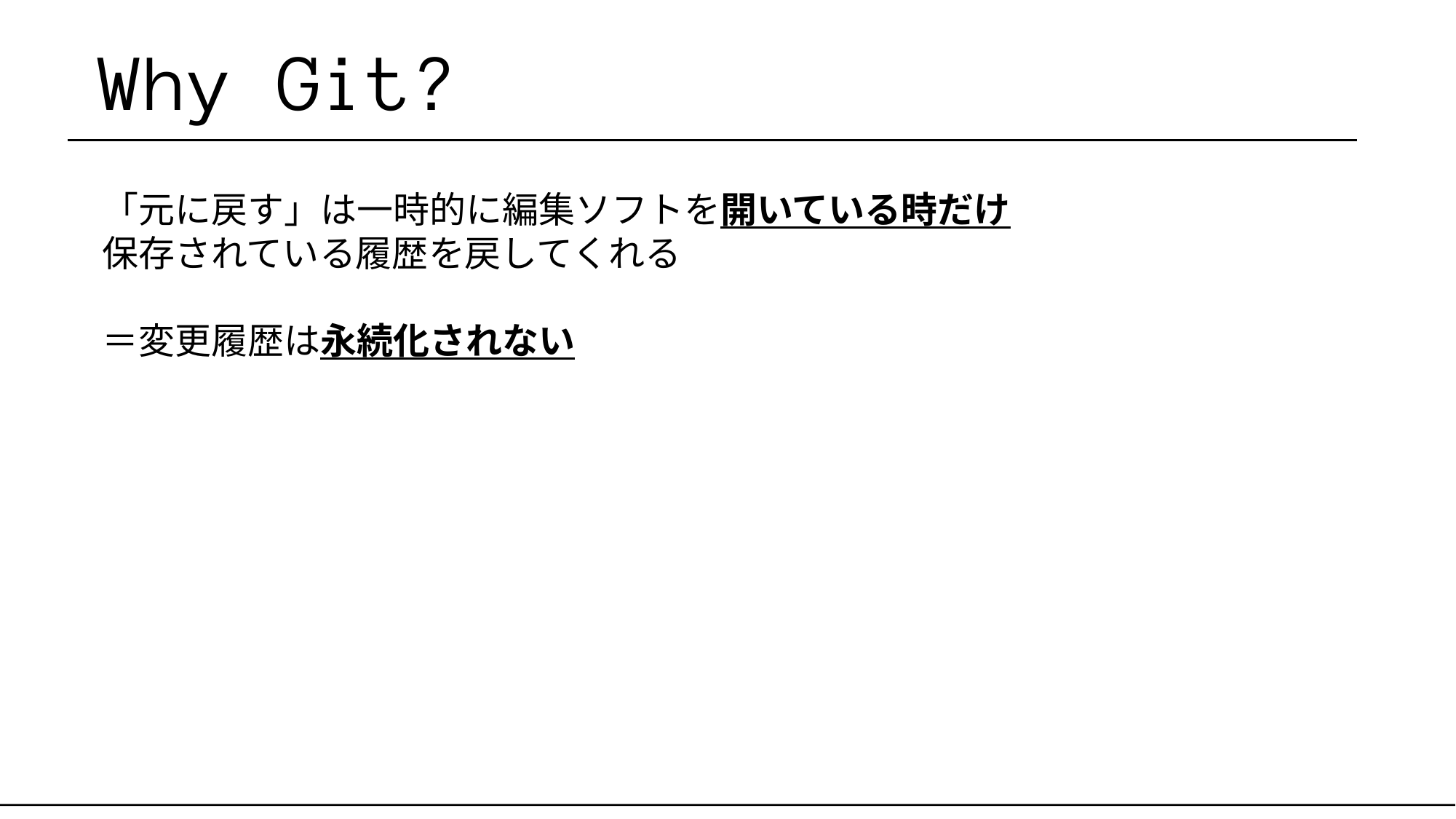

Why Git?

「元に戻す」は一時的に編集ソフトを開いている時だけ
保存されている履歴を戻してくれる

＝変更履歴は永続化されない